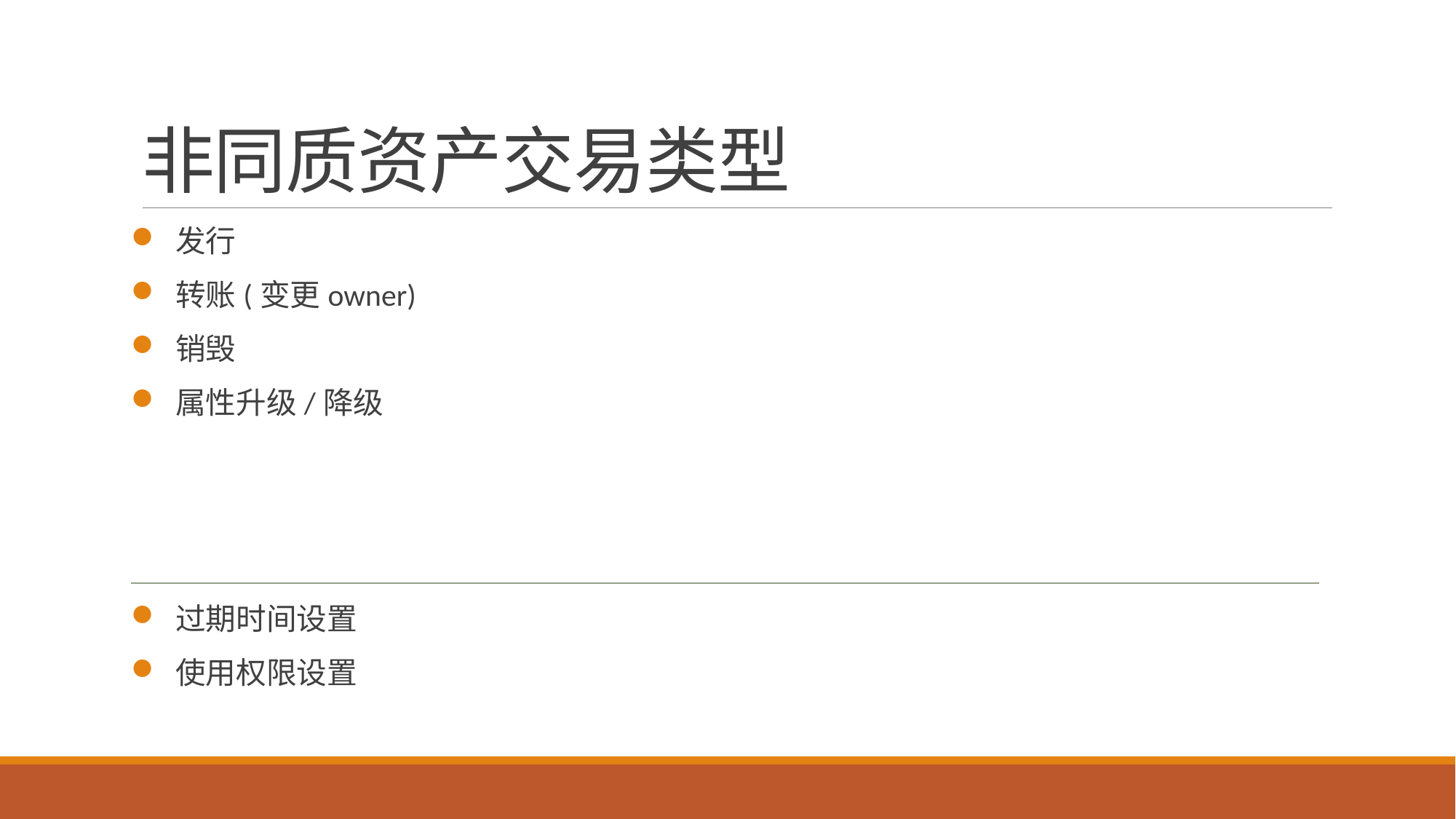

# 非同质资产交易类型
 发行
 转账(变更owner)
 销毁
 属性升级/降级

 过期时间设置
 使用权限设置